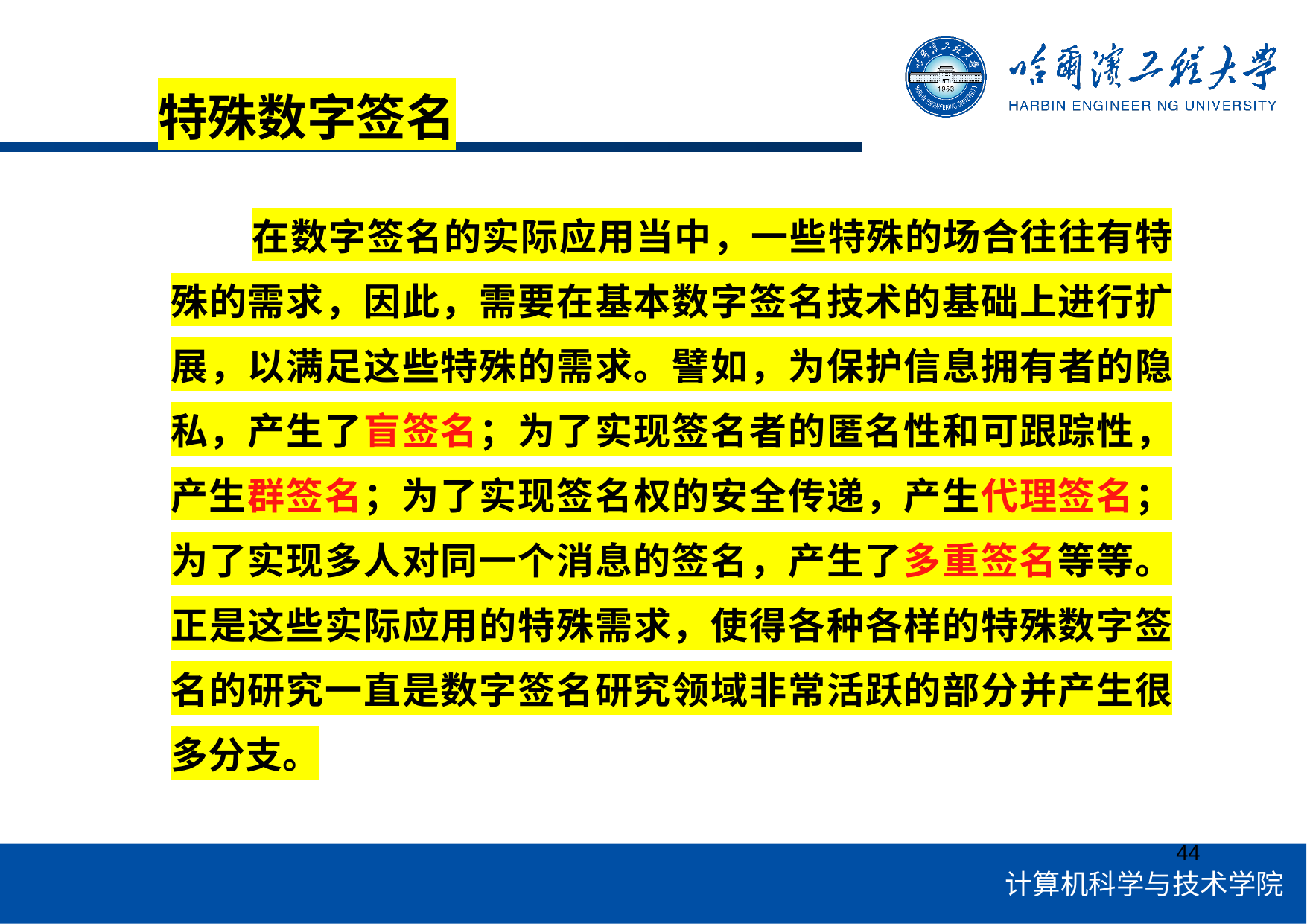

# 特殊数字签名
在数字签名的实际应用当中，一些特殊的场合往往有特殊的需求，因此，需要在基本数字签名技术的基础上进行扩展，以满足这些特殊的需求。譬如，为保护信息拥有者的隐私，产生了盲签名；为了实现签名者的匿名性和可跟踪性，产生群签名；为了实现签名权的安全传递，产生代理签名；为了实现多人对同一个消息的签名，产生了多重签名等等。正是这些实际应用的特殊需求，使得各种各样的特殊数字签名的研究一直是数字签名研究领域非常活跃的部分并产生很多分支。
44